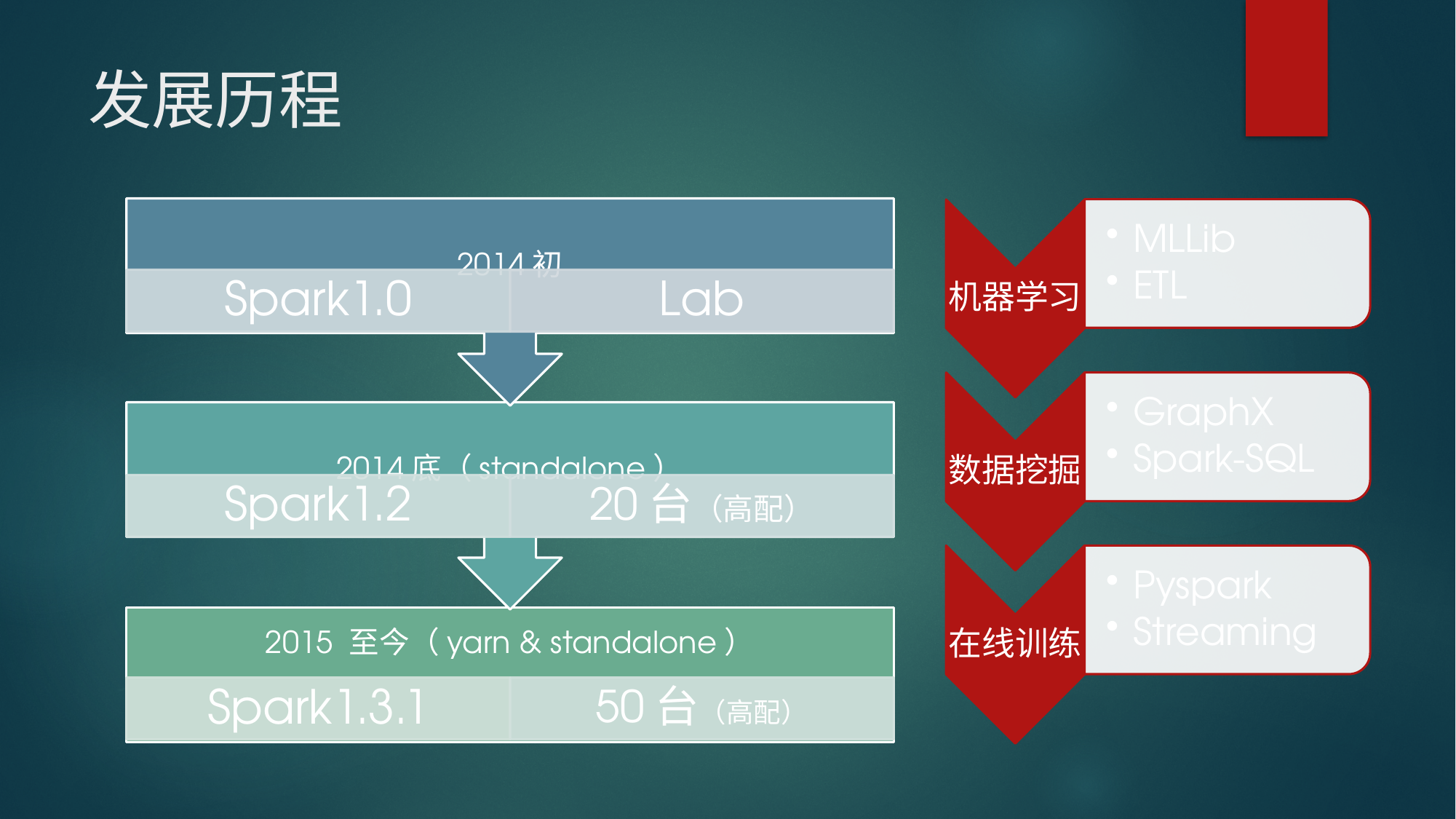

# 发展历程
2015 至今（yarn & standalone）
Spark1.3.1
50台（高配）
2014底（standalone）
Spark1.2
20台（高配）
2014初
Spark1.0
Lab
机器学习
MLLib
ETL
数据挖掘
GraphX
Spark-SQL
在线训练
Pyspark
Streaming